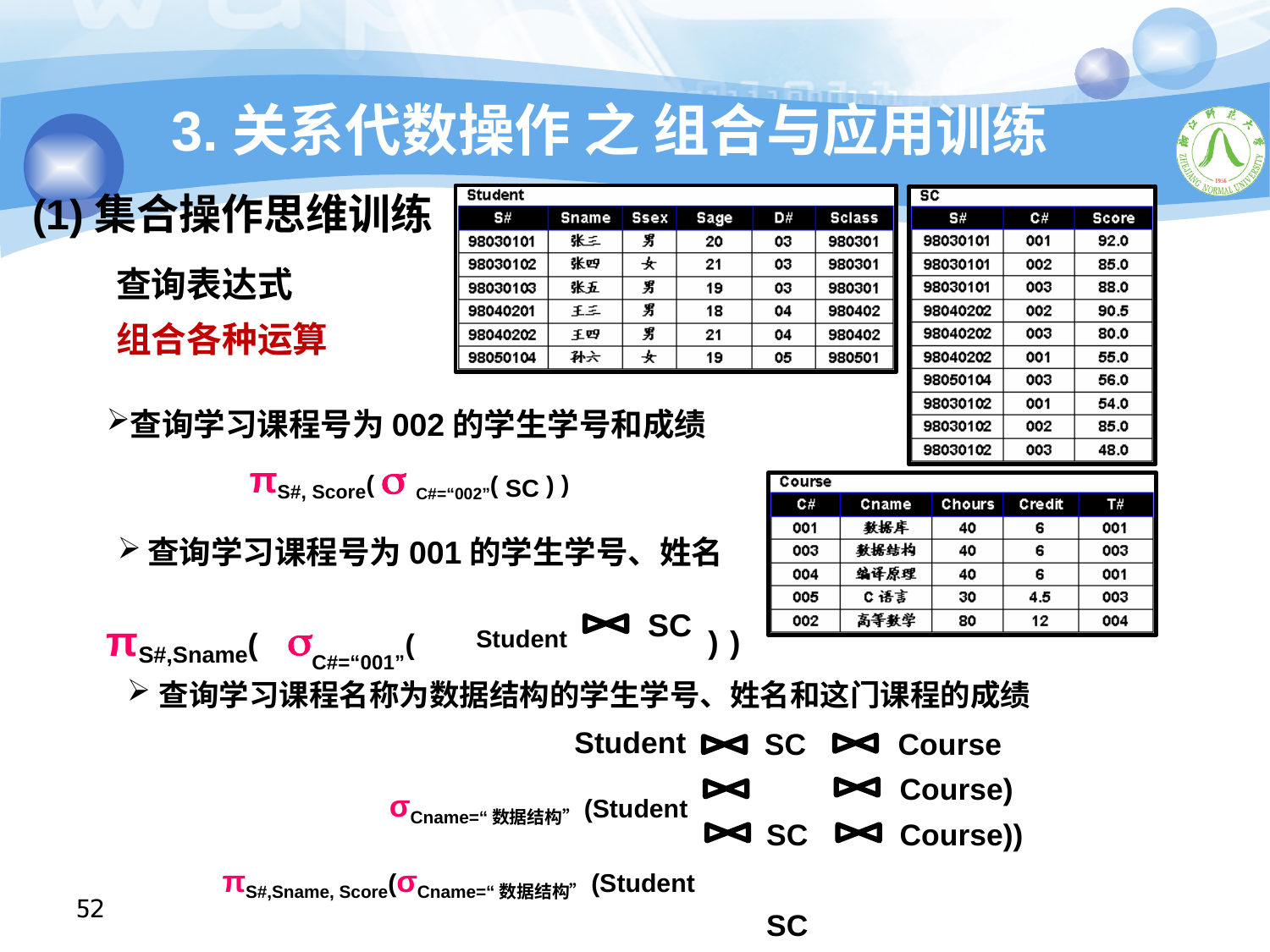

3.关系代数操作 之 组合与应用训练
(1)集合操作思维训练

查询表达式 组合各种运算
查询学习课程号为002的学生学号和成绩
πS#, Score( σ C#=“002”( SC ) )

查询学习课程号为001的学生学号、姓名
σC#=“001”(
πS#,Sname(
SC
Student

)
)
查询学习课程名称为数据结构的学生学号、姓名和这门课程的成绩
                                                Student
σCname=“数据结构”(Student
 πS#,Sname, Score(σCname=“数据结构”(Student
SC  SC  SC
Course  Course)  Course))

52